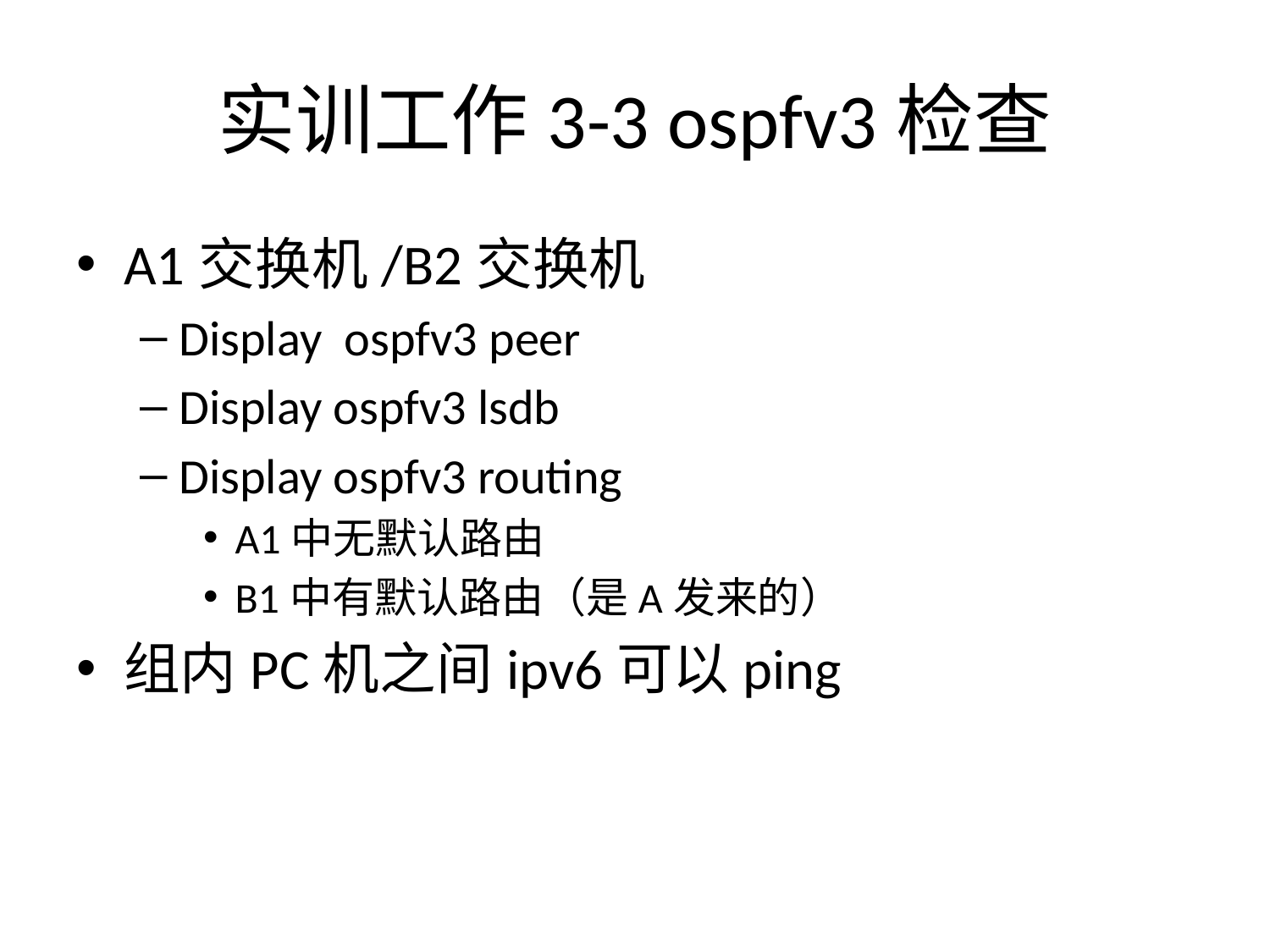

# 实训工作3-3 ospfv3检查
A1交换机/B2交换机
Display  ospfv3 peer
Display ospfv3 lsdb
Display ospfv3 routing
A1中无默认路由
B1中有默认路由（是A发来的）
组内PC机之间ipv6可以ping